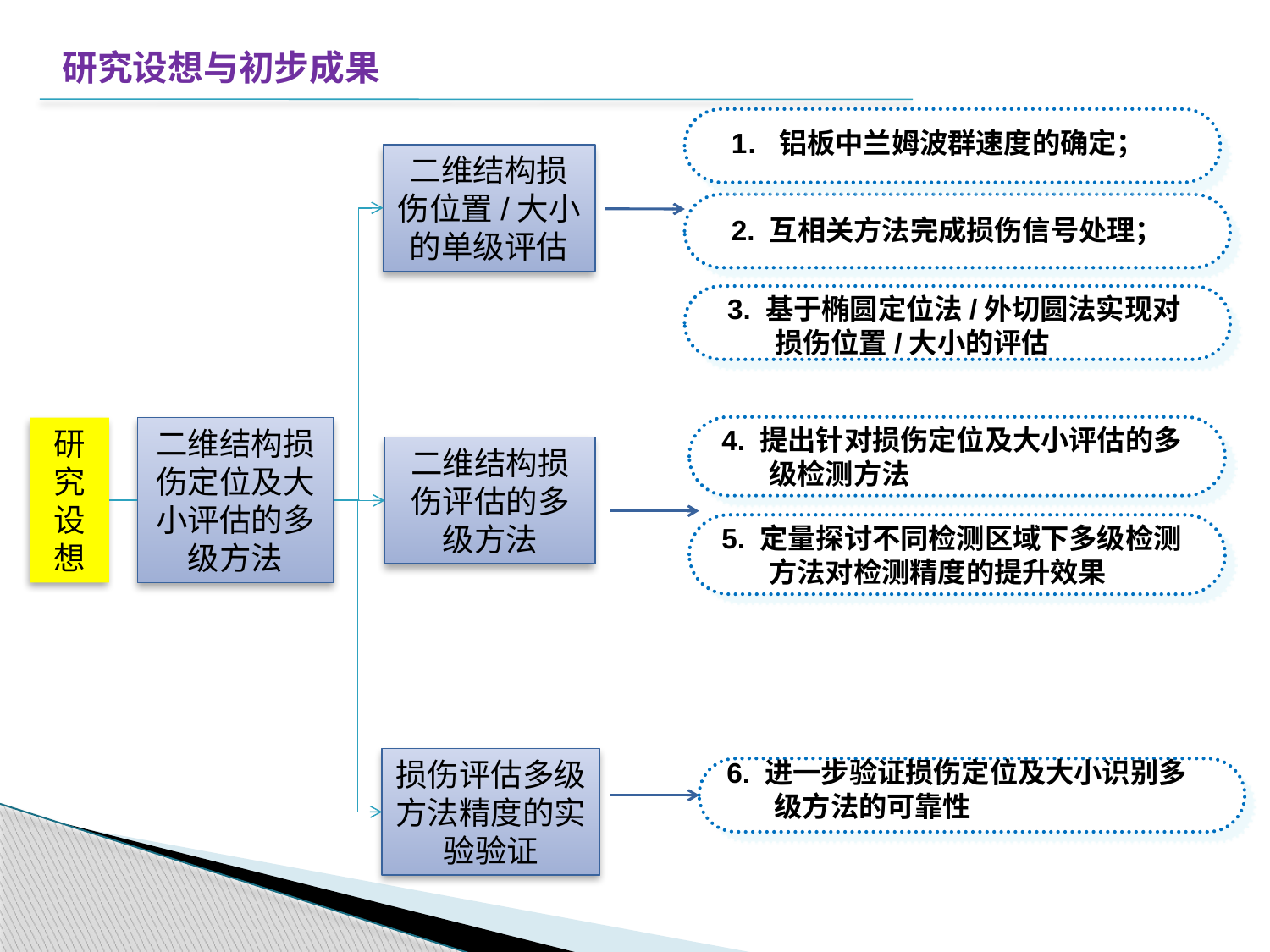

研究设想与初步成果

铝板中兰姆波群速度的确定；
二维结构损伤位置/大小的单级评估

2. 互相关方法完成损伤信号处理；
3. 基于椭圆定位法/外切圆法实现对损伤位置/大小的评估

4. 提出针对损伤定位及大小评估的多级检测方法

研
究
设想
二维结构损伤定位及大小评估的多级方法
二维结构损伤评估的多级方法

5. 定量探讨不同检测区域下多级检测方法对检测精度的提升效果
损伤评估多级方法精度的实验验证
6. 进一步验证损伤定位及大小识别多级方法的可靠性